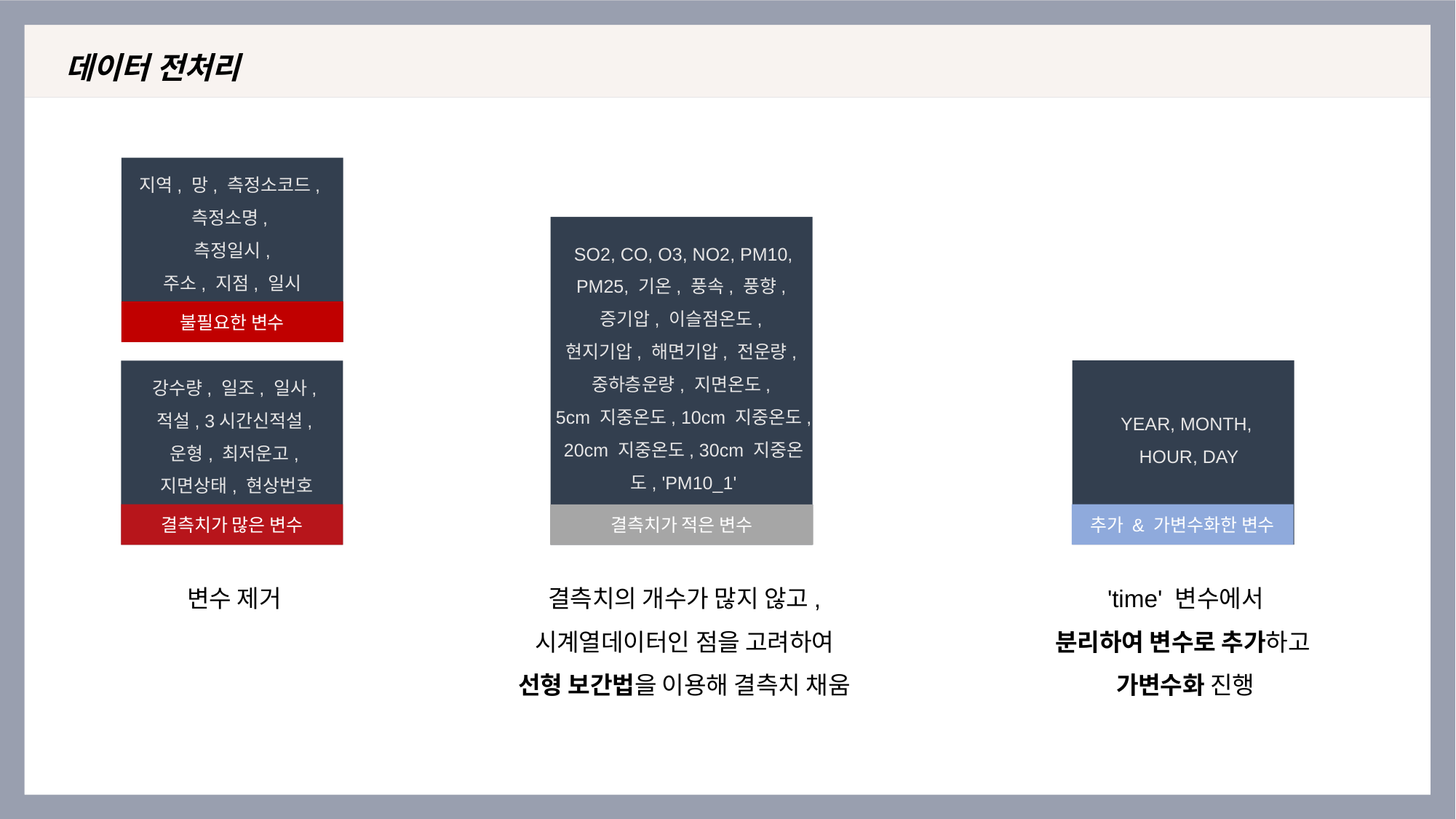

데이터 전처리

지역, 망, 측정소코드,
측정소명,
측정일시,
주소, 지점, 일시

불필요한 변수
강수량, 일조, 일사,
적설, 3시간신적설,
운형, 최저운고,
지면상태, 현상번호

결측치가 많은 변수

SO2, CO, O3, NO2, PM10, PM25, 기온, 풍속, 풍향,
증기압, 이슬점온도,
현지기압, 해면기압, 전운량,
중하층운량, 지면온도,
5cm 지중온도, 10cm 지중온도, 20cm 지중온도, 30cm 지중온도, 'PM10_1'
결측치가 적은 변수

YEAR, MONTH,
HOUR, DAY
추가 & 가변수화한 변수
변수 제거
결측치의 개수가 많지 않고,
시계열데이터인 점을 고려하여
선형 보간법을 이용해 결측치 채움
'time' 변수에서
분리하여 변수로 추가하고
가변수화 진행